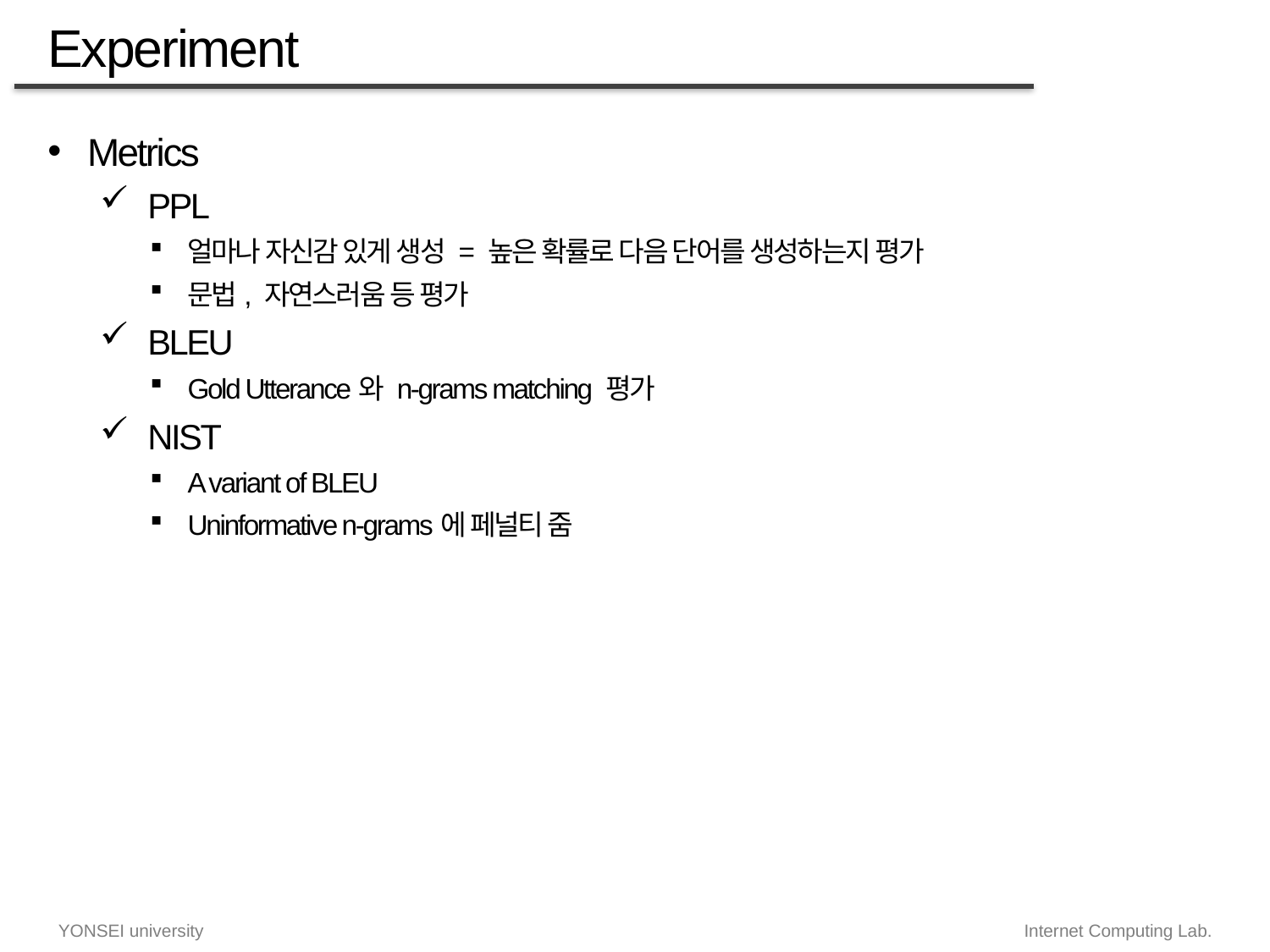

# Experiment
Metrics
PPL
얼마나 자신감 있게 생성 = 높은 확률로 다음 단어를 생성하는지 평가
문법, 자연스러움 등 평가
BLEU
Gold Utterance와 n-grams matching 평가
NIST
A variant of BLEU
Uninformative n-grams에 페널티 줌